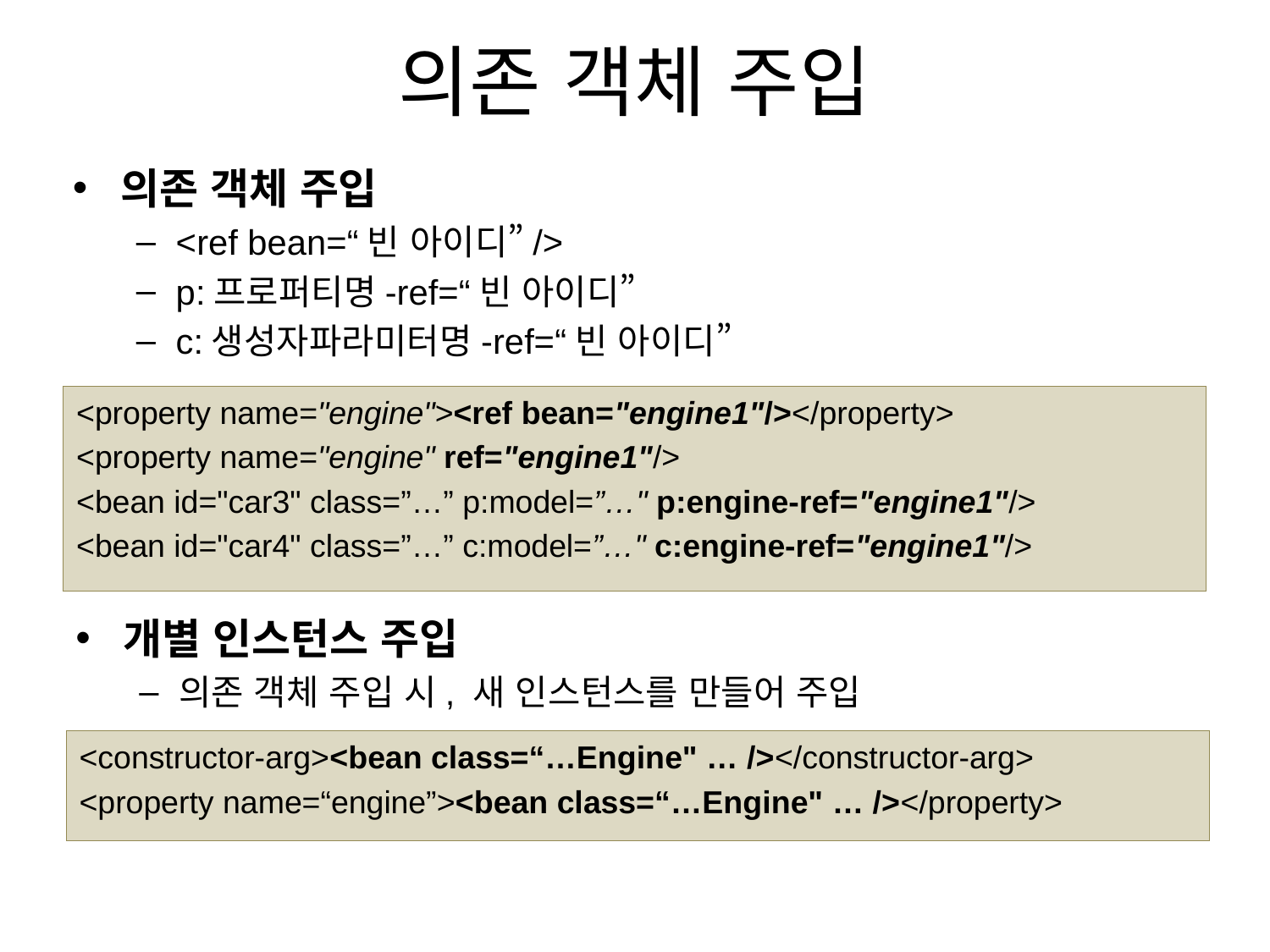

# 의존 객체 주입
의존 객체 주입
<ref bean=“빈 아이디”/>
p:프로퍼티명-ref=“빈 아이디”
c:생성자파라미터명-ref=“빈 아이디”
<property name="engine"><ref bean="engine1"/></property>
<property name="engine" ref="engine1"/>
<bean id="car3" class=”…” p:model=”…" p:engine-ref="engine1"/>
<bean id="car4" class=”…” c:model=”…" c:engine-ref="engine1"/>
개별 인스턴스 주입
의존 객체 주입 시, 새 인스턴스를 만들어 주입
<constructor-arg><bean class=“…Engine" … /></constructor-arg>
<property name=“engine”><bean class=“…Engine" … /></property>